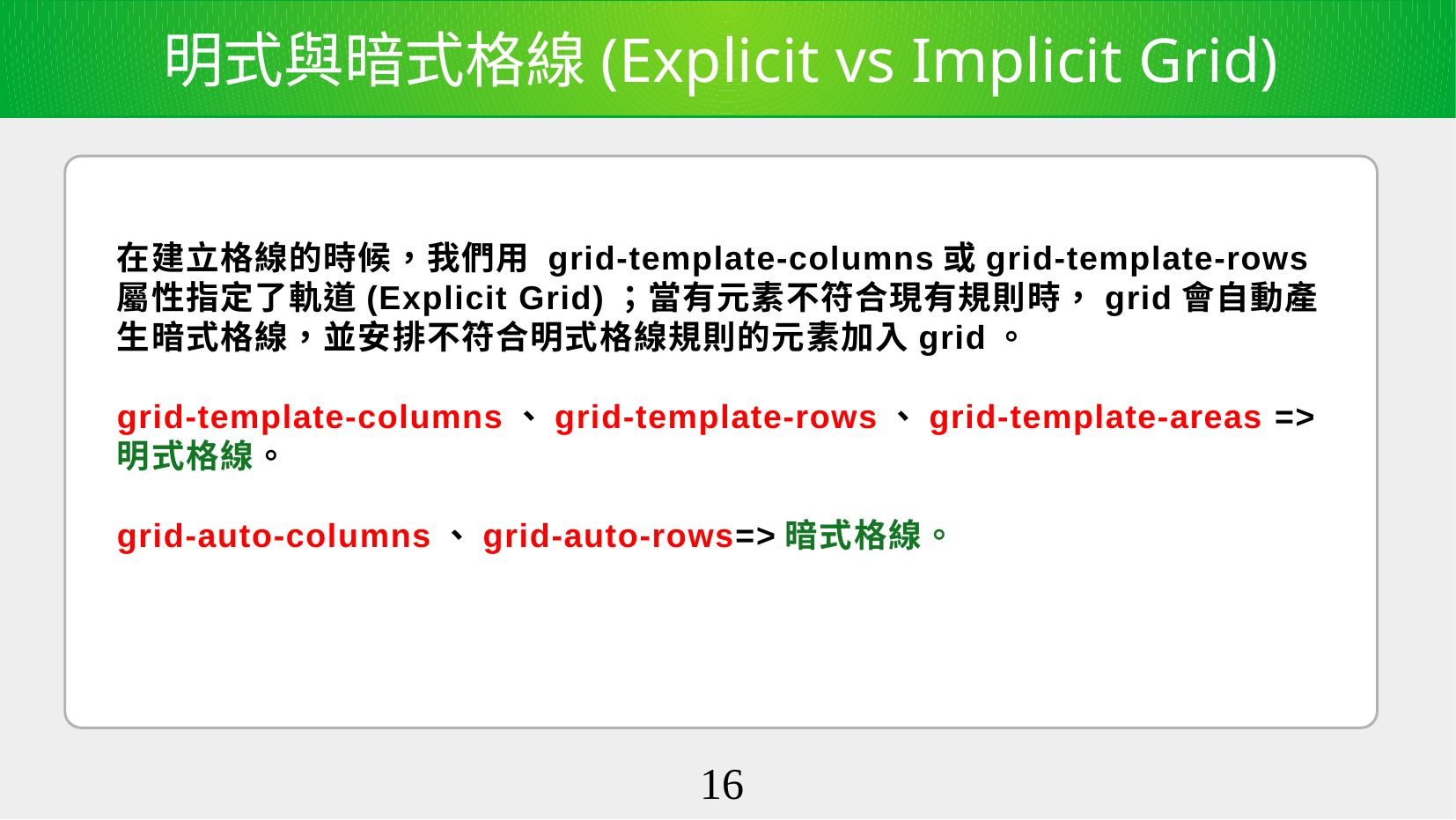

明式與暗式格線(Explicit vs Implicit Grid)

在建立格線的時候，我們用 grid-template-columns或grid-template-rows 屬性指定了軌道(Explicit Grid)；當有元素不符合現有規則時，grid會自動產生暗式格線，並安排不符合明式格線規則的元素加入grid。

grid-template-columns、grid-template-rows、grid-template-areas =>明式格線。

grid-auto-columns、grid-auto-rows=>暗式格線。
16